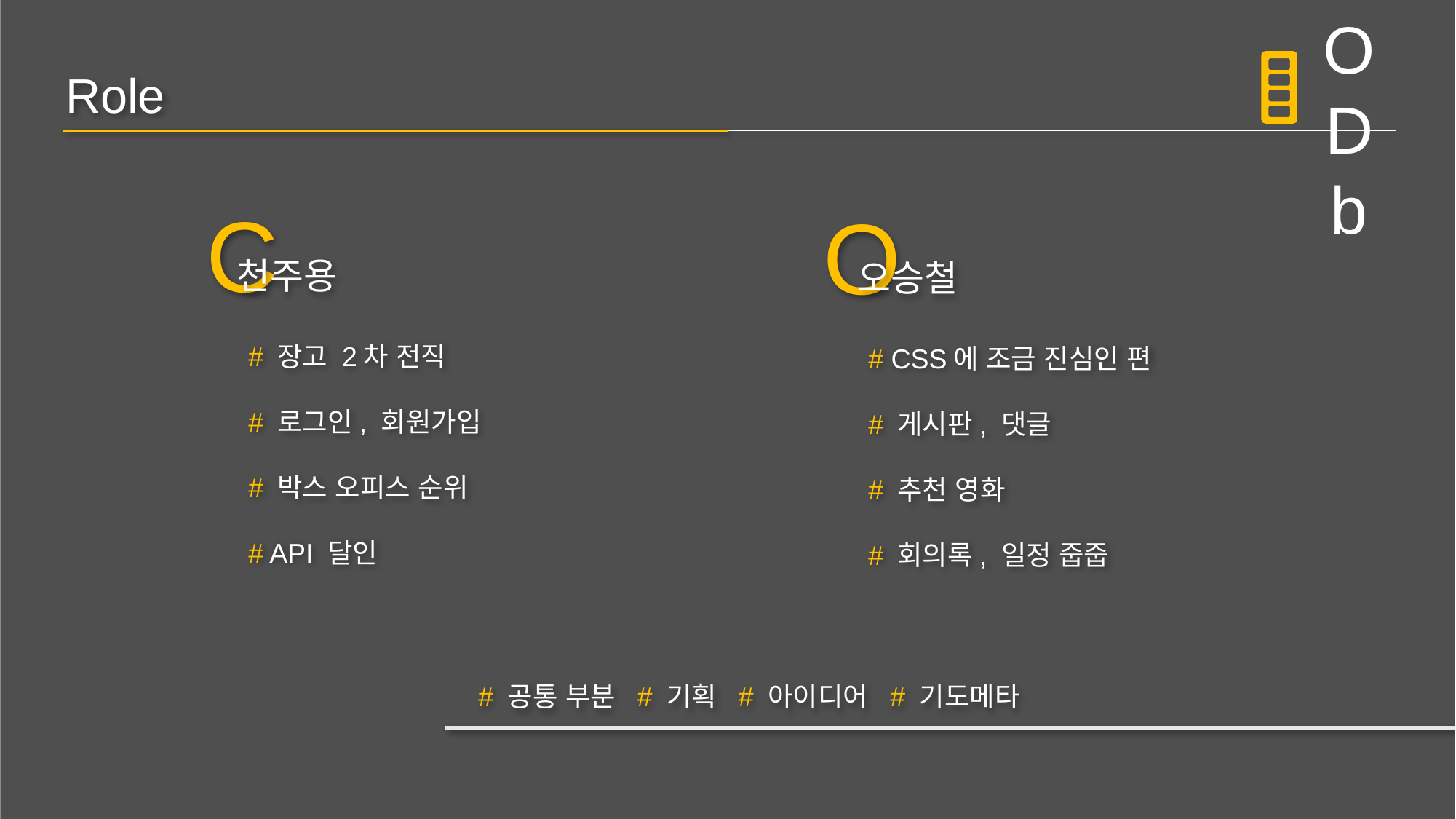

CODb

Role
C
천주용
# 장고 2차 전직
# 로그인, 회원가입
# 박스 오피스 순위
# API 달인
O
오승철
# CSS에 조금 진심인 편
# 게시판, 댓글
# 추천 영화
# 회의록, 일정 줍줍
# 공통 부분  # 기획  # 아이디어  # 기도메타